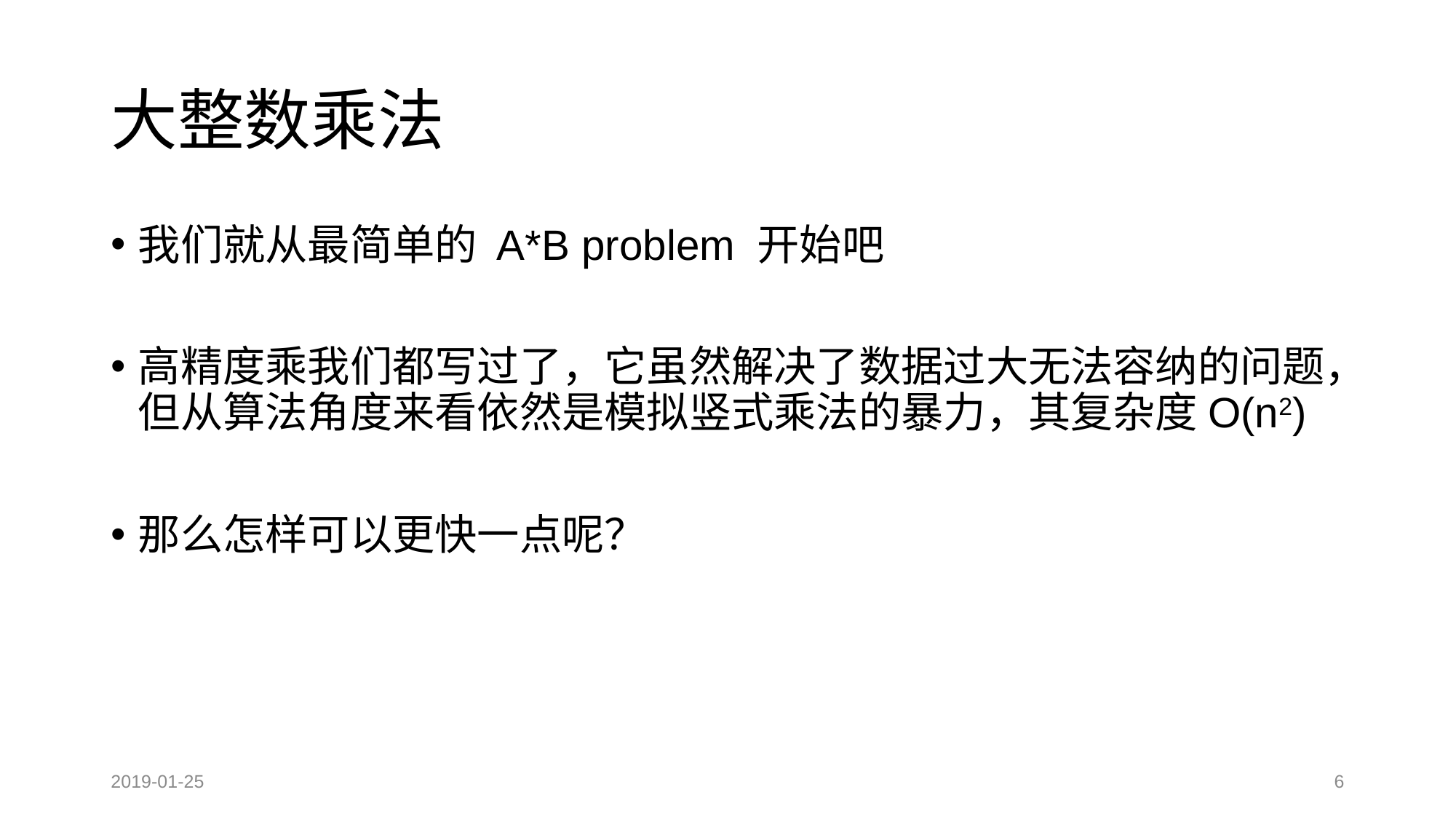

# 大整数乘法
我们就从最简单的 A*B problem 开始吧

高精度乘我们都写过了，它虽然解决了数据过大无法容纳的问题，但从算法角度来看依然是模拟竖式乘法的暴力，其复杂度O(n2)

那么怎样可以更快一点呢？
2019-01-25
6